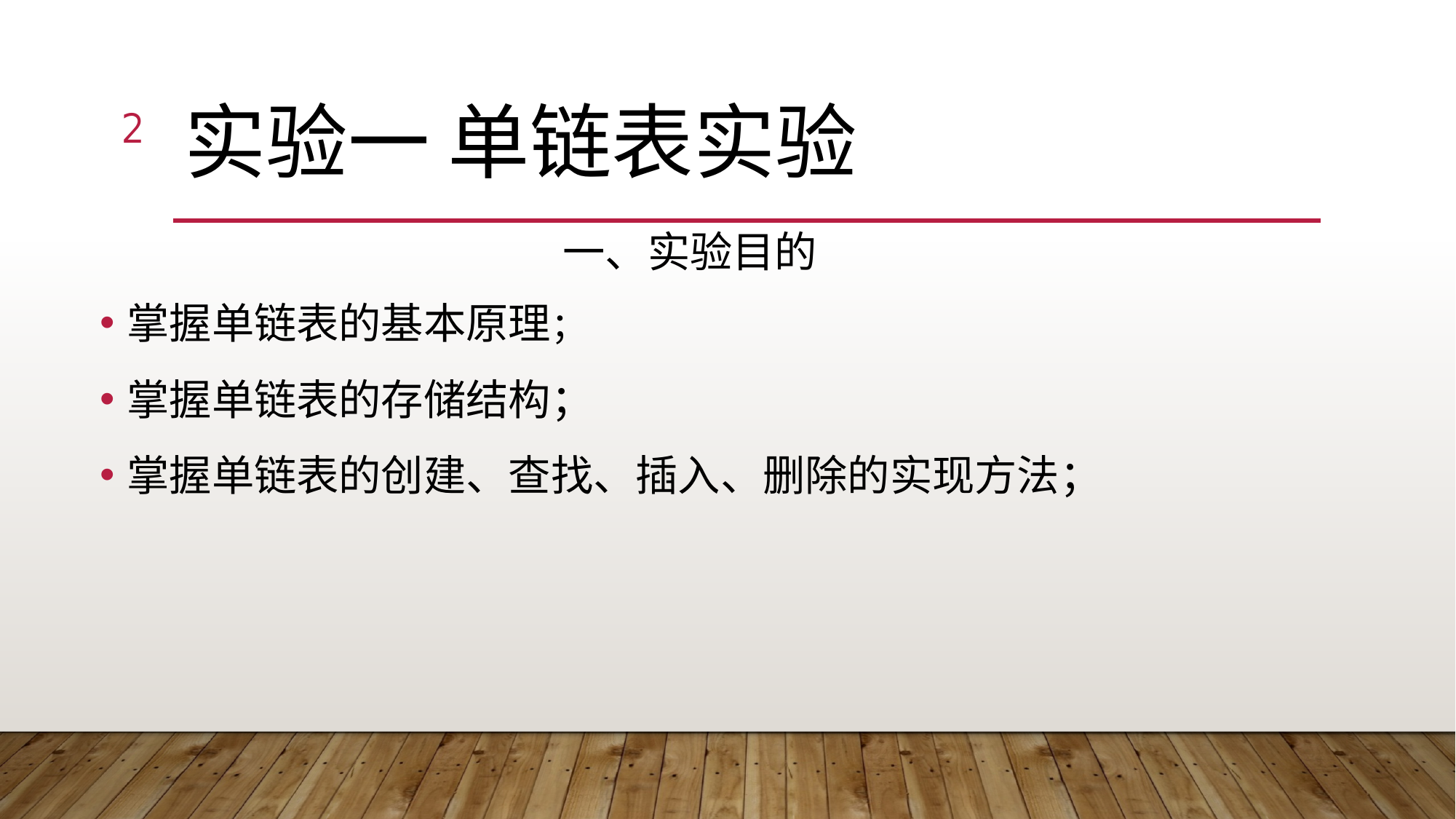

2
# 实验一 单链表实验
一、实验目的
掌握单链表的基本原理；
掌握单链表的存储结构；
掌握单链表的创建、查找、插入、删除的实现方法；